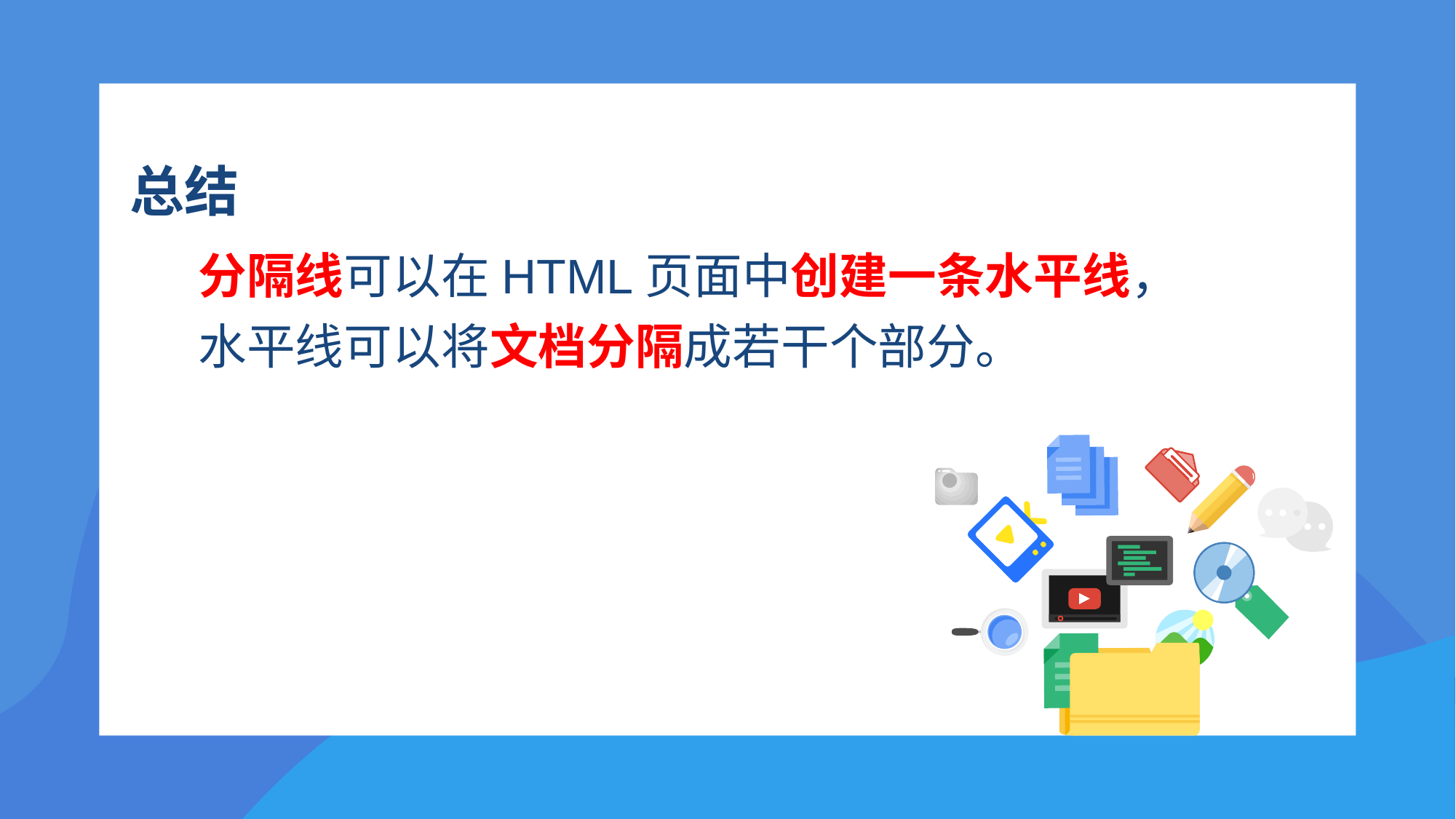

# 总结
分隔线可以在HTML页面中创建一条水平线，水平线可以将文档分隔成若干个部分。